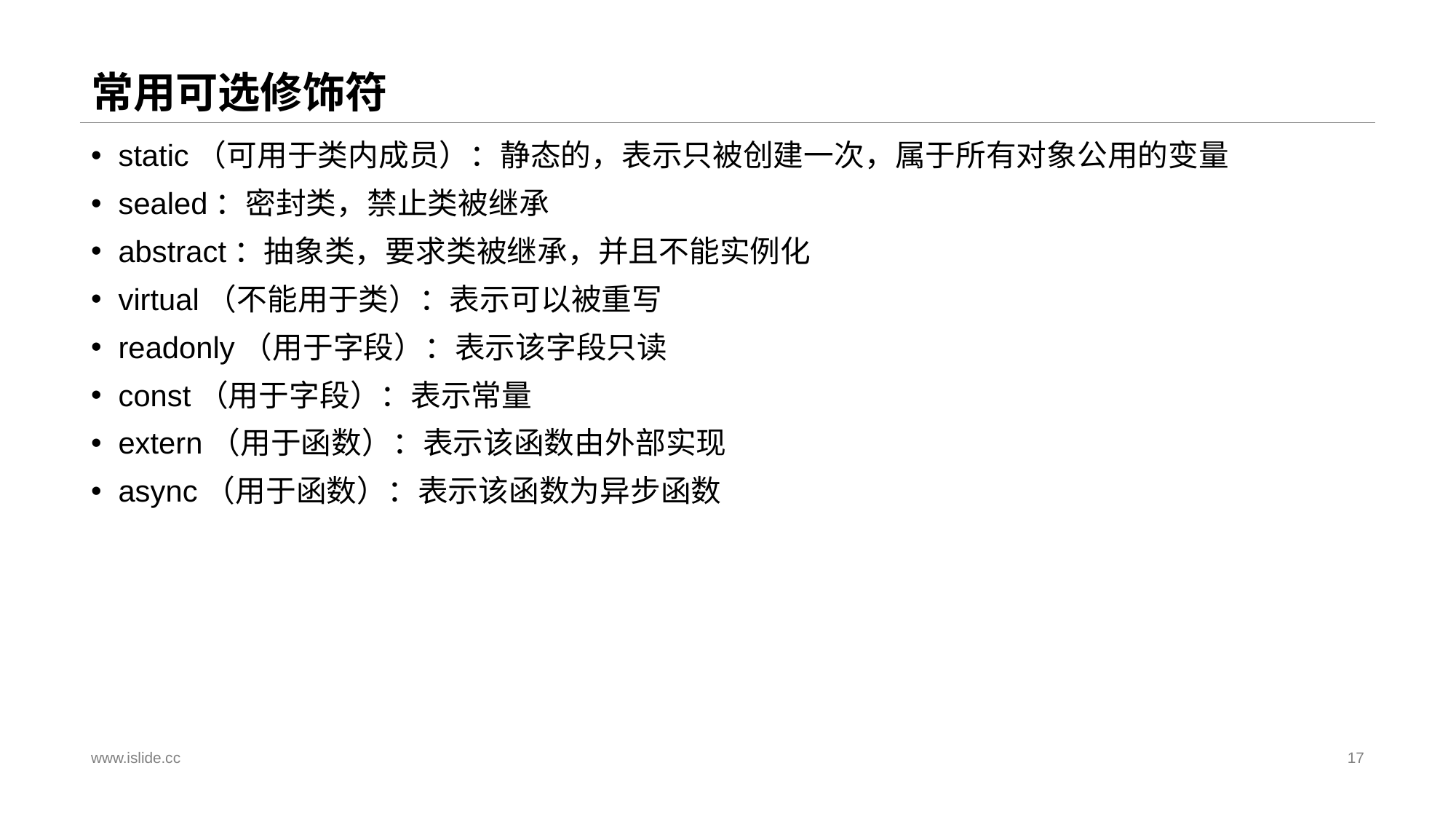

# 常用可选修饰符
static（可用于类内成员）：静态的，表示只被创建一次，属于所有对象公用的变量
sealed：密封类，禁止类被继承
abstract：抽象类，要求类被继承，并且不能实例化
virtual（不能用于类）：表示可以被重写
readonly（用于字段）：表示该字段只读
const（用于字段）：表示常量
extern（用于函数）：表示该函数由外部实现
async（用于函数）：表示该函数为异步函数

www.islide.cc
17